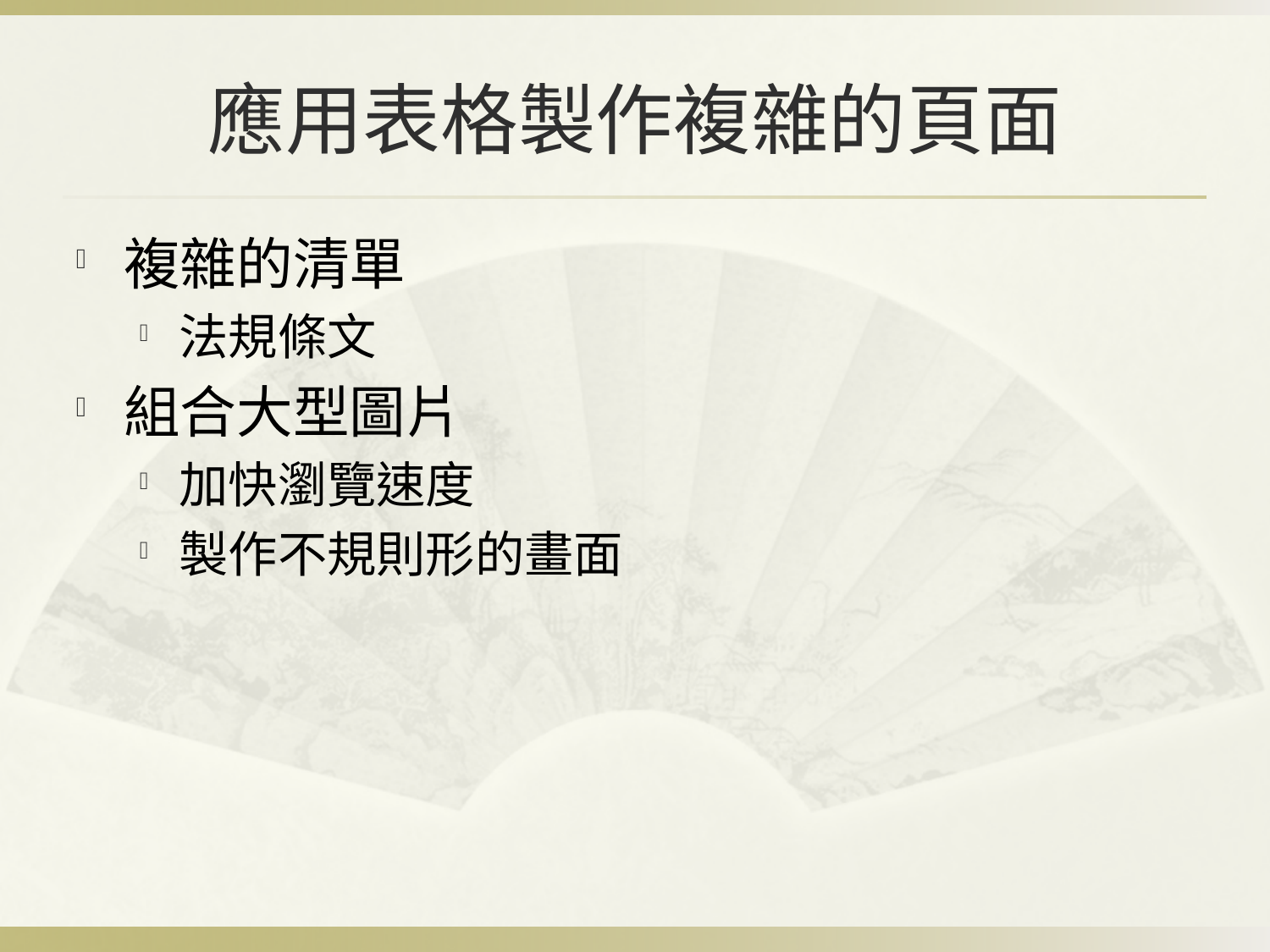

# 應用表格製作複雜的頁面
複雜的清單
法規條文
組合大型圖片
加快瀏覽速度
製作不規則形的畫面